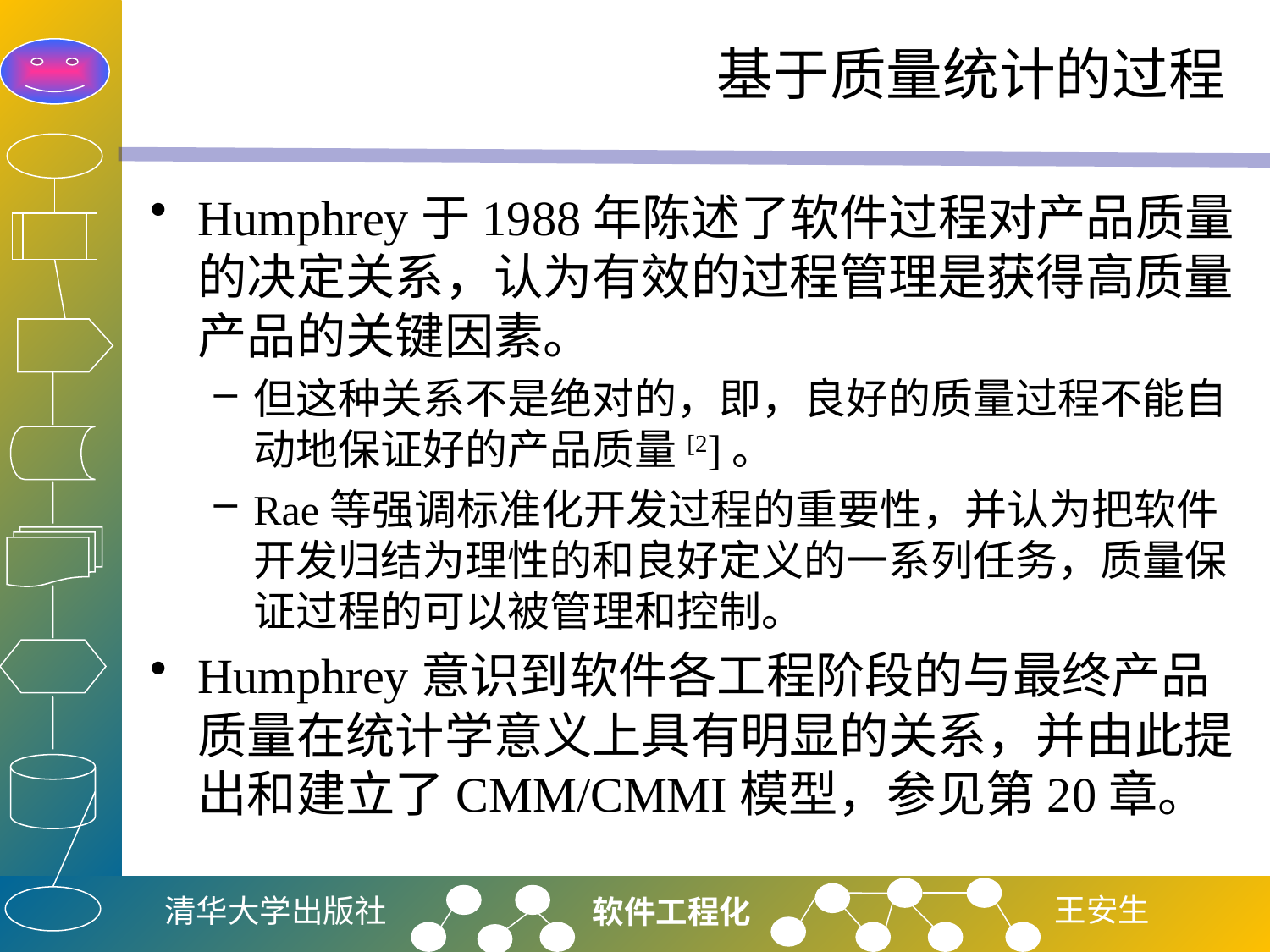

# 基于质量统计的过程
Humphrey于1988年陈述了软件过程对产品质量的决定关系，认为有效的过程管理是获得高质量产品的关键因素。
但这种关系不是绝对的，即，良好的质量过程不能自动地保证好的产品质量[2]。
Rae等强调标准化开发过程的重要性，并认为把软件开发归结为理性的和良好定义的一系列任务，质量保证过程的可以被管理和控制。
Humphrey意识到软件各工程阶段的与最终产品质量在统计学意义上具有明显的关系，并由此提出和建立了CMM/CMMI模型，参见第20章。